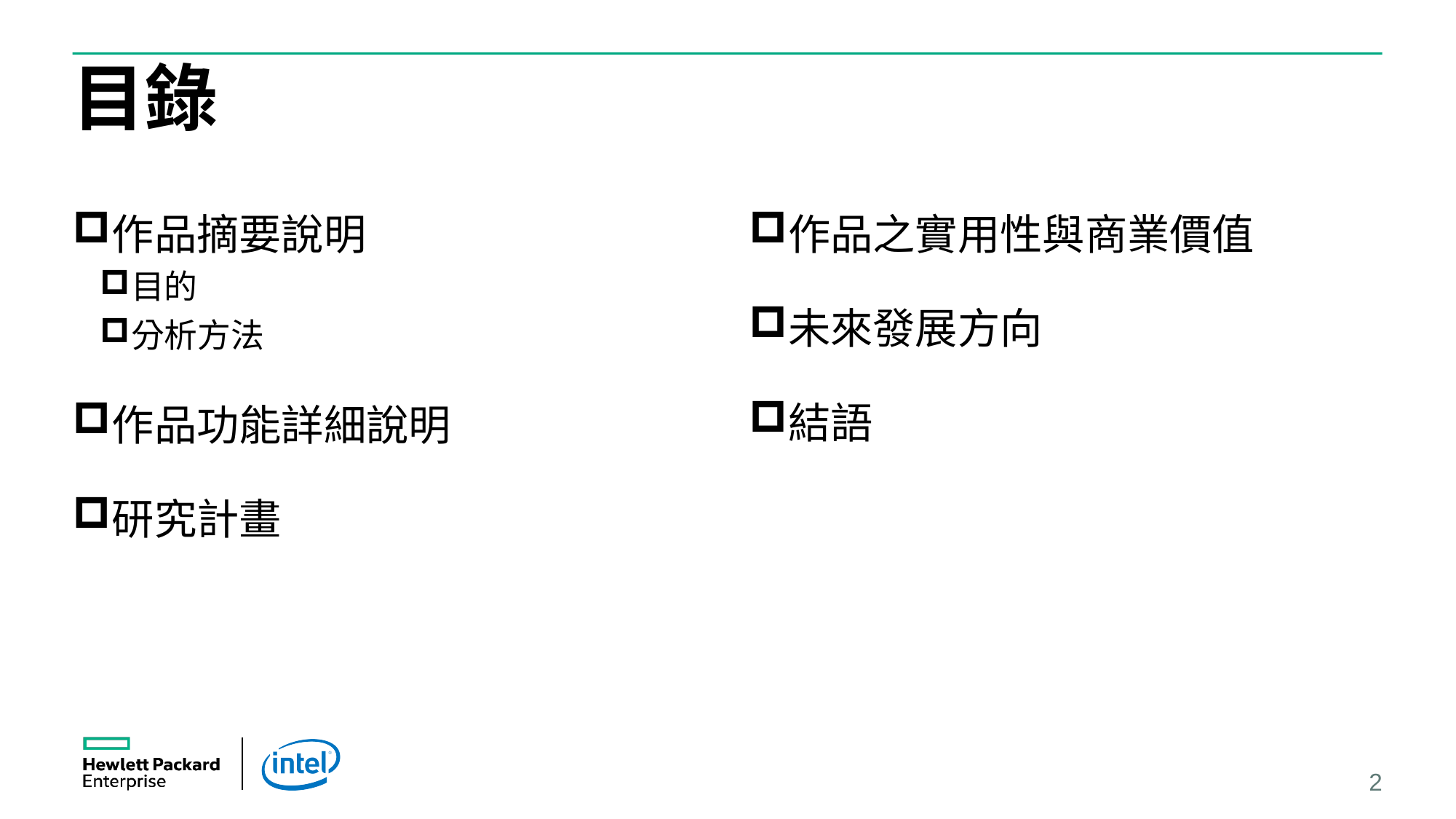

# 目錄
作品摘要說明
目的
分析方法
作品功能詳細說明
研究計畫
作品之實用性與商業價值
未來發展方向
結語
2